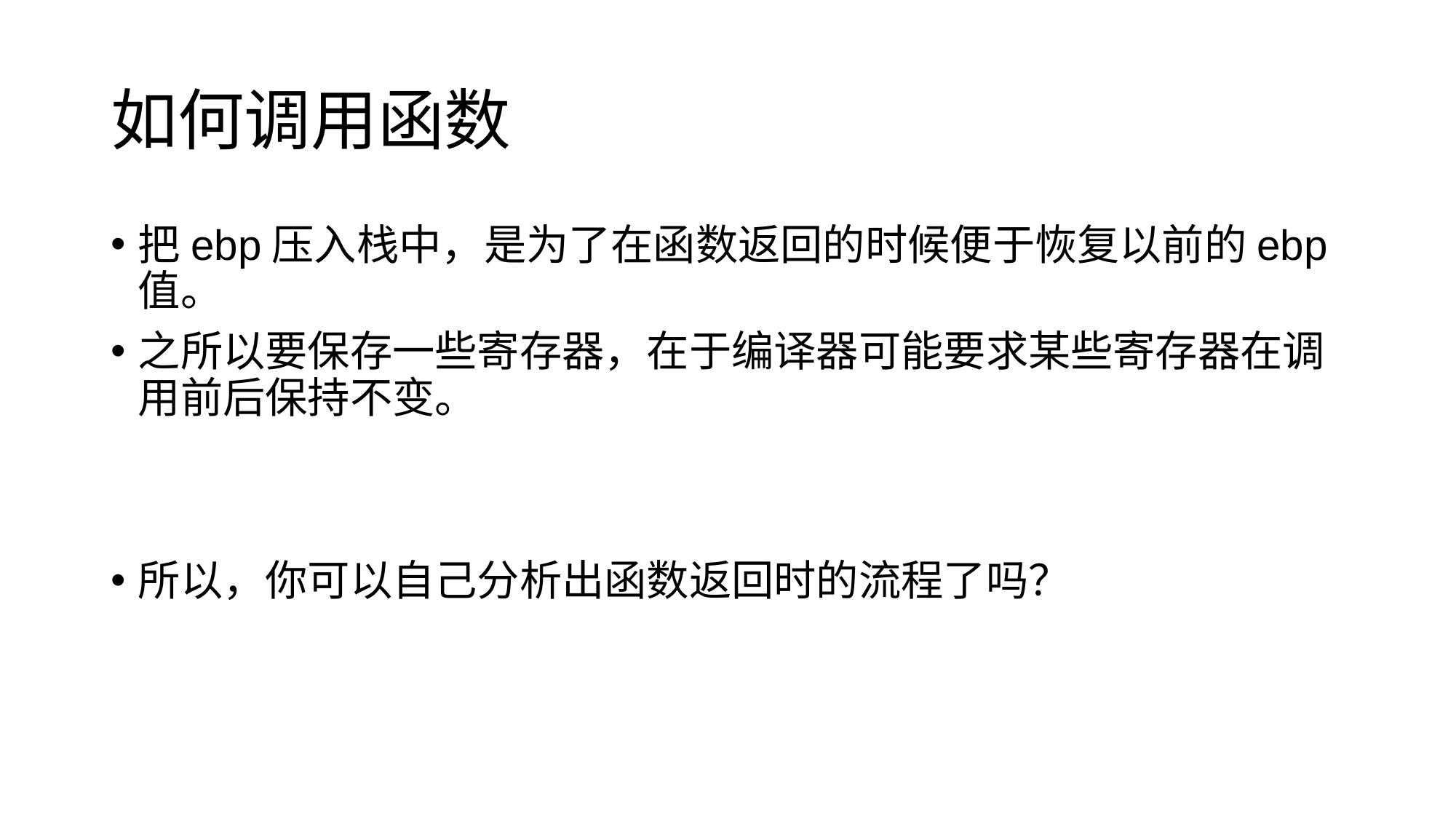

# 如何调用函数
把ebp压入栈中，是为了在函数返回的时候便于恢复以前的ebp值。
之所以要保存一些寄存器，在于编译器可能要求某些寄存器在调用前后保持不变。

所以，你可以自己分析出函数返回时的流程了吗？